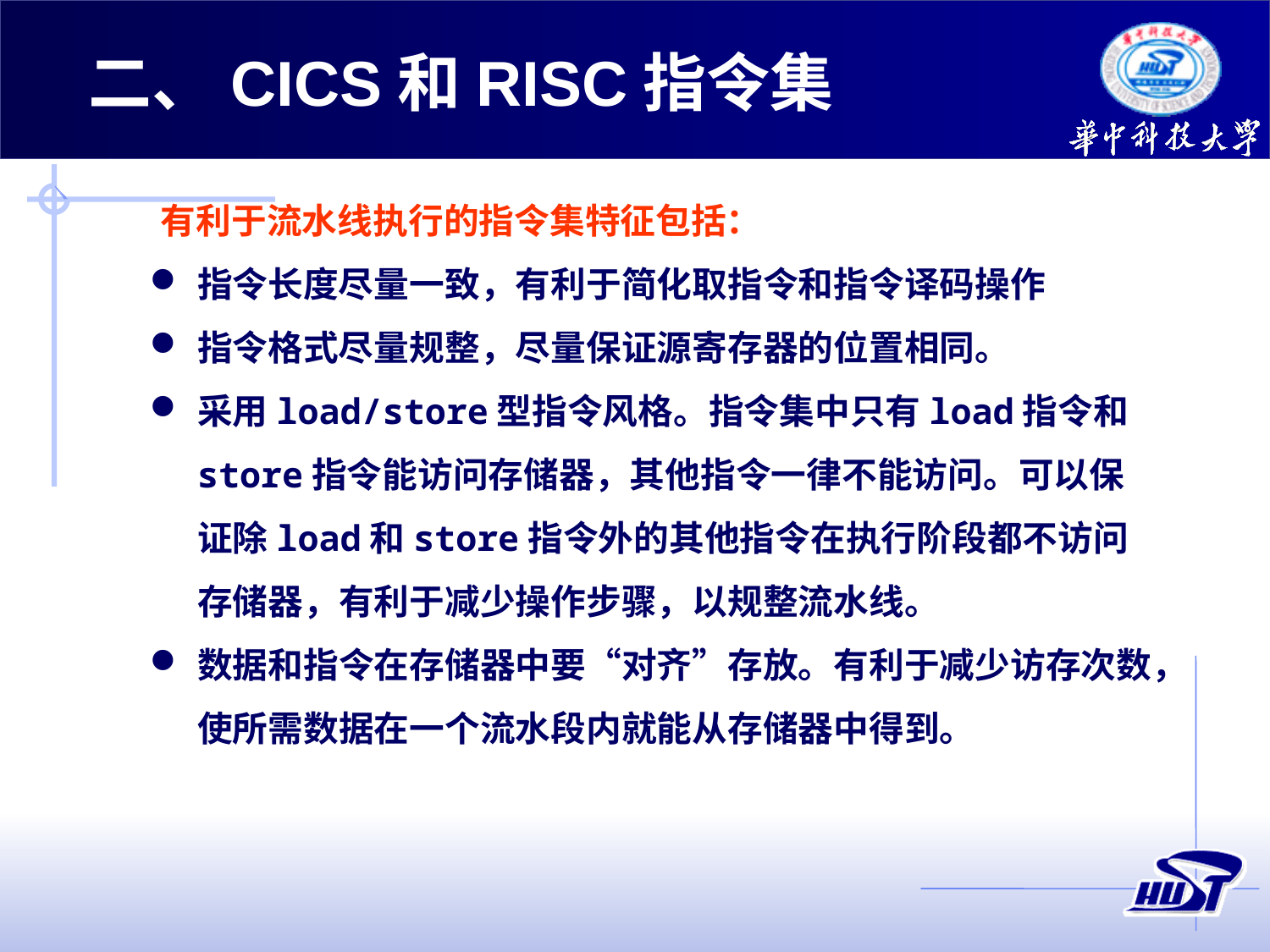

二、CICS和RISC指令集
有利于流水线执行的指令集特征包括：
指令长度尽量一致，有利于简化取指令和指令译码操作
指令格式尽量规整，尽量保证源寄存器的位置相同。
采用load/store型指令风格。指令集中只有load指令和store指令能访问存储器，其他指令一律不能访问。可以保证除load和store指令外的其他指令在执行阶段都不访问存储器，有利于减少操作步骤，以规整流水线。
数据和指令在存储器中要“对齐”存放。有利于减少访存次数，使所需数据在一个流水段内就能从存储器中得到。